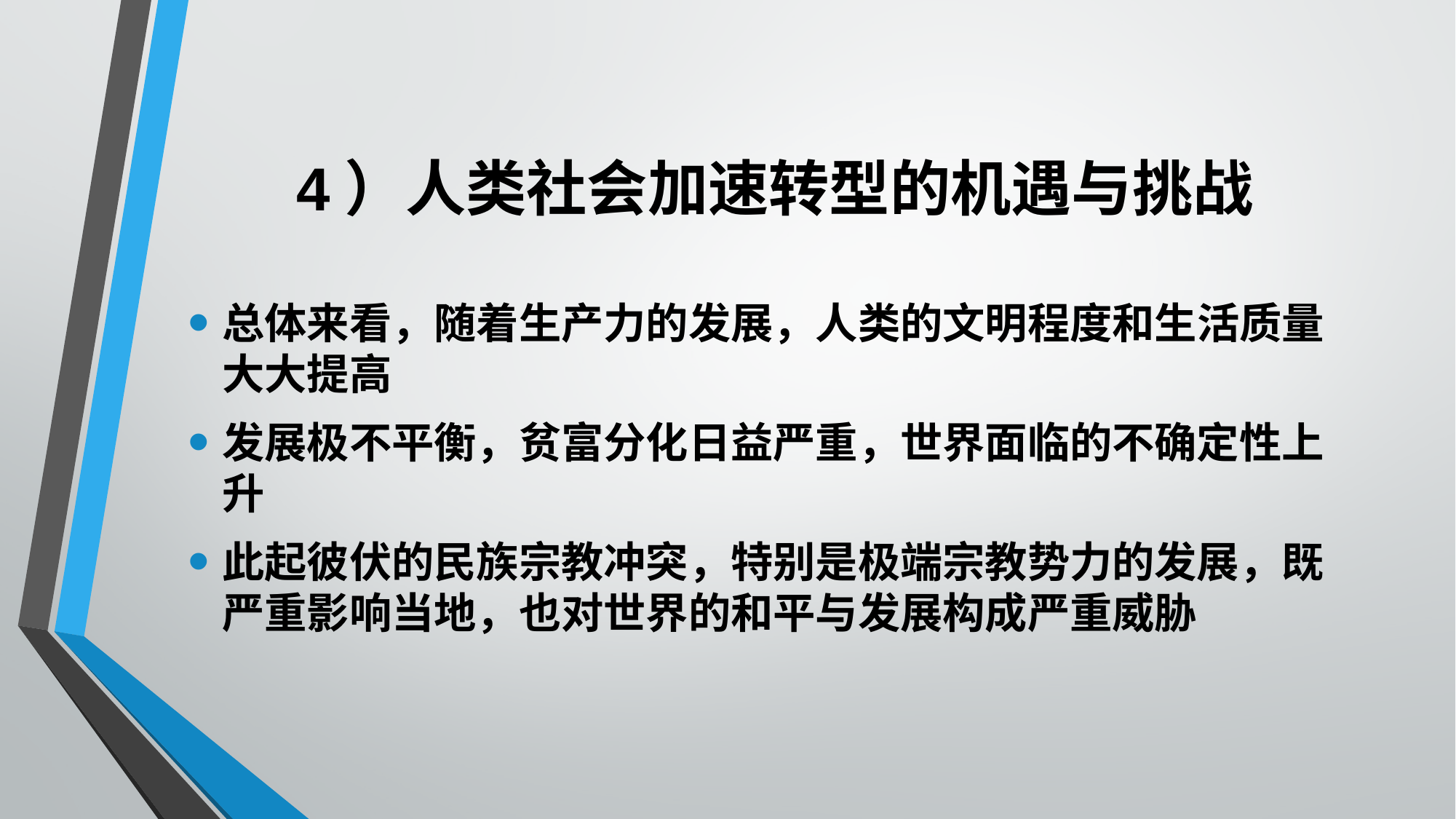

# 4）人类社会加速转型的机遇与挑战
总体来看，随着生产力的发展，人类的文明程度和生活质量大大提高
发展极不平衡，贫富分化日益严重，世界面临的不确定性上升
此起彼伏的民族宗教冲突，特别是极端宗教势力的发展，既严重影响当地，也对世界的和平与发展构成严重威胁